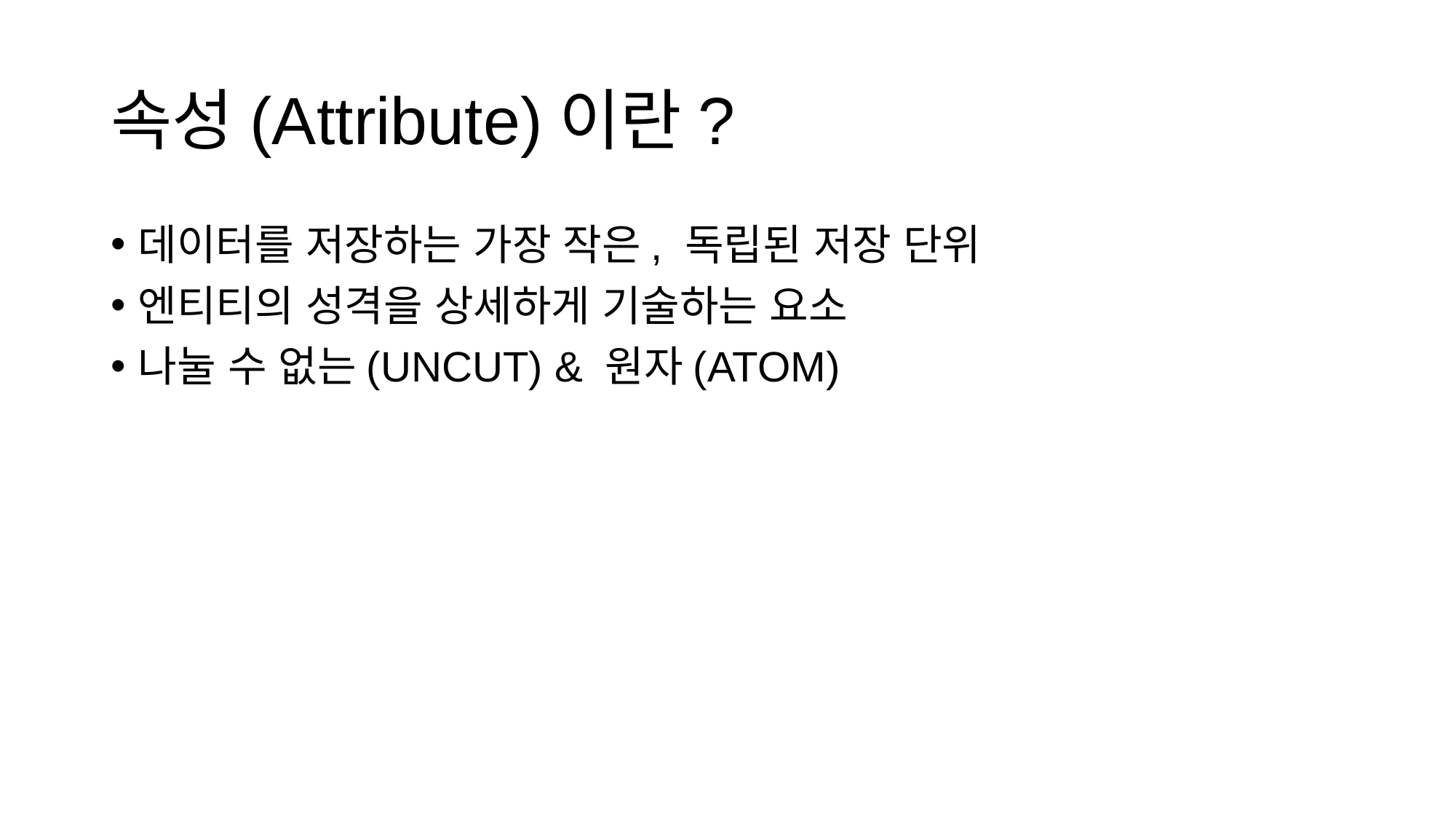

# 속성(Attribute)이란?
데이터를 저장하는 가장 작은, 독립된 저장 단위
엔티티의 성격을 상세하게 기술하는 요소
나눌 수 없는(UNCUT) & 원자(ATOM)